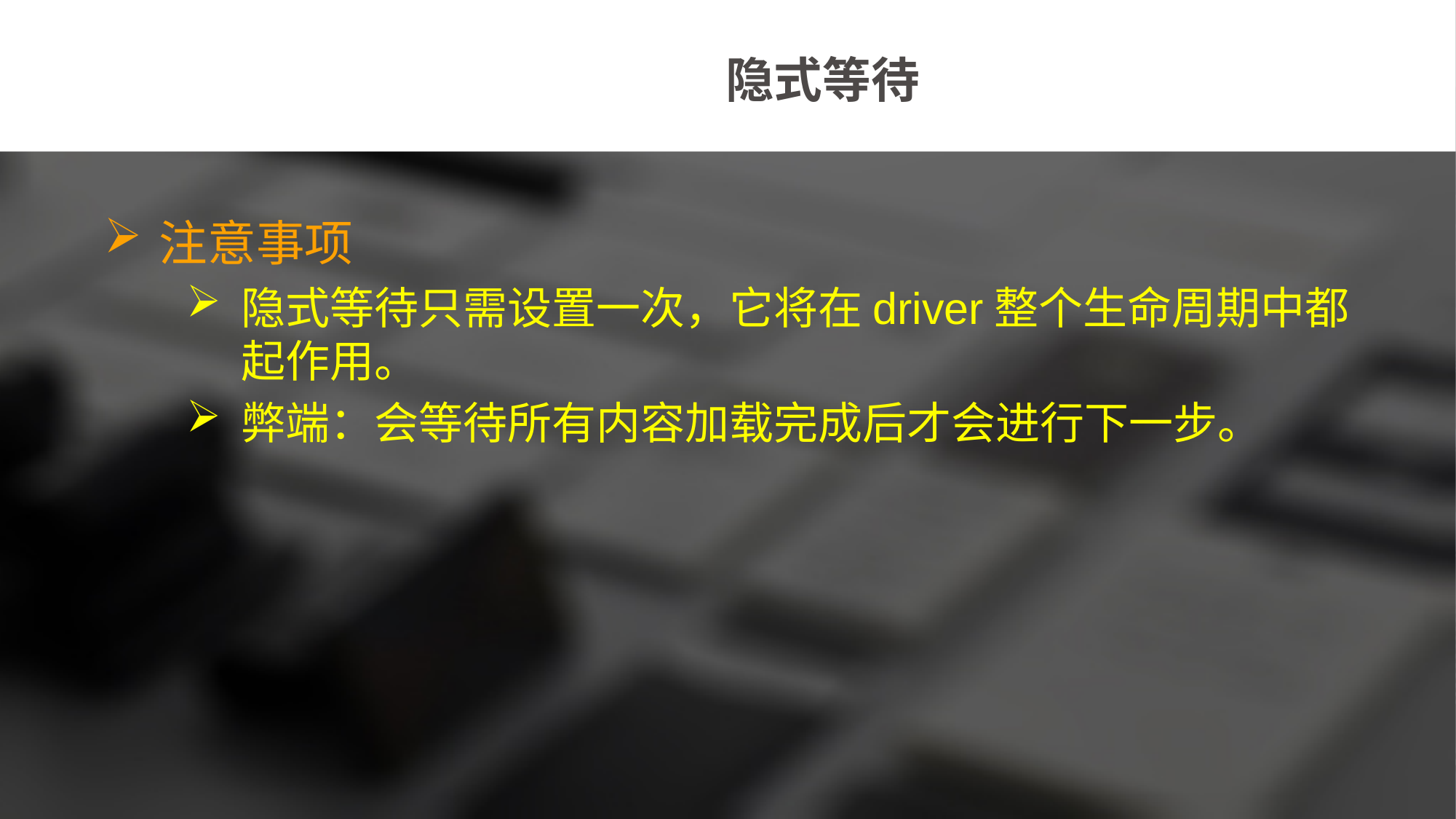

隐式等待
注意事项
隐式等待只需设置一次，它将在driver整个生命周期中都起作用。
弊端：会等待所有内容加载完成后才会进行下一步。